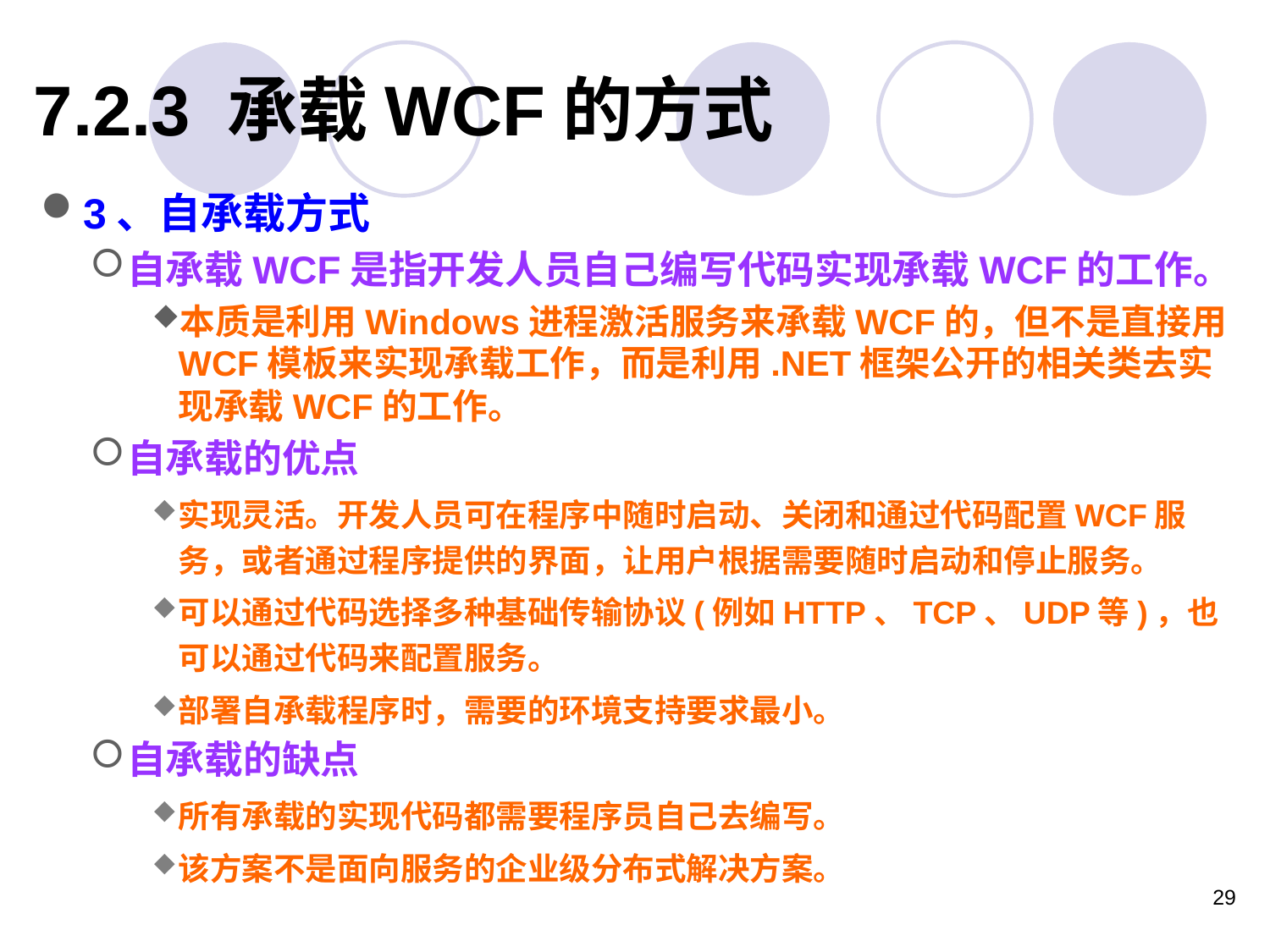

# 7.2.3 承载WCF的方式
3、自承载方式
自承载WCF是指开发人员自己编写代码实现承载WCF的工作。
本质是利用Windows进程激活服务来承载WCF的，但不是直接用WCF模板来实现承载工作，而是利用.NET框架公开的相关类去实现承载WCF的工作。
自承载的优点
实现灵活。开发人员可在程序中随时启动、关闭和通过代码配置WCF服务，或者通过程序提供的界面，让用户根据需要随时启动和停止服务。
可以通过代码选择多种基础传输协议(例如HTTP、TCP、UDP等)，也可以通过代码来配置服务。
部署自承载程序时，需要的环境支持要求最小。
自承载的缺点
所有承载的实现代码都需要程序员自己去编写。
该方案不是面向服务的企业级分布式解决方案。
29